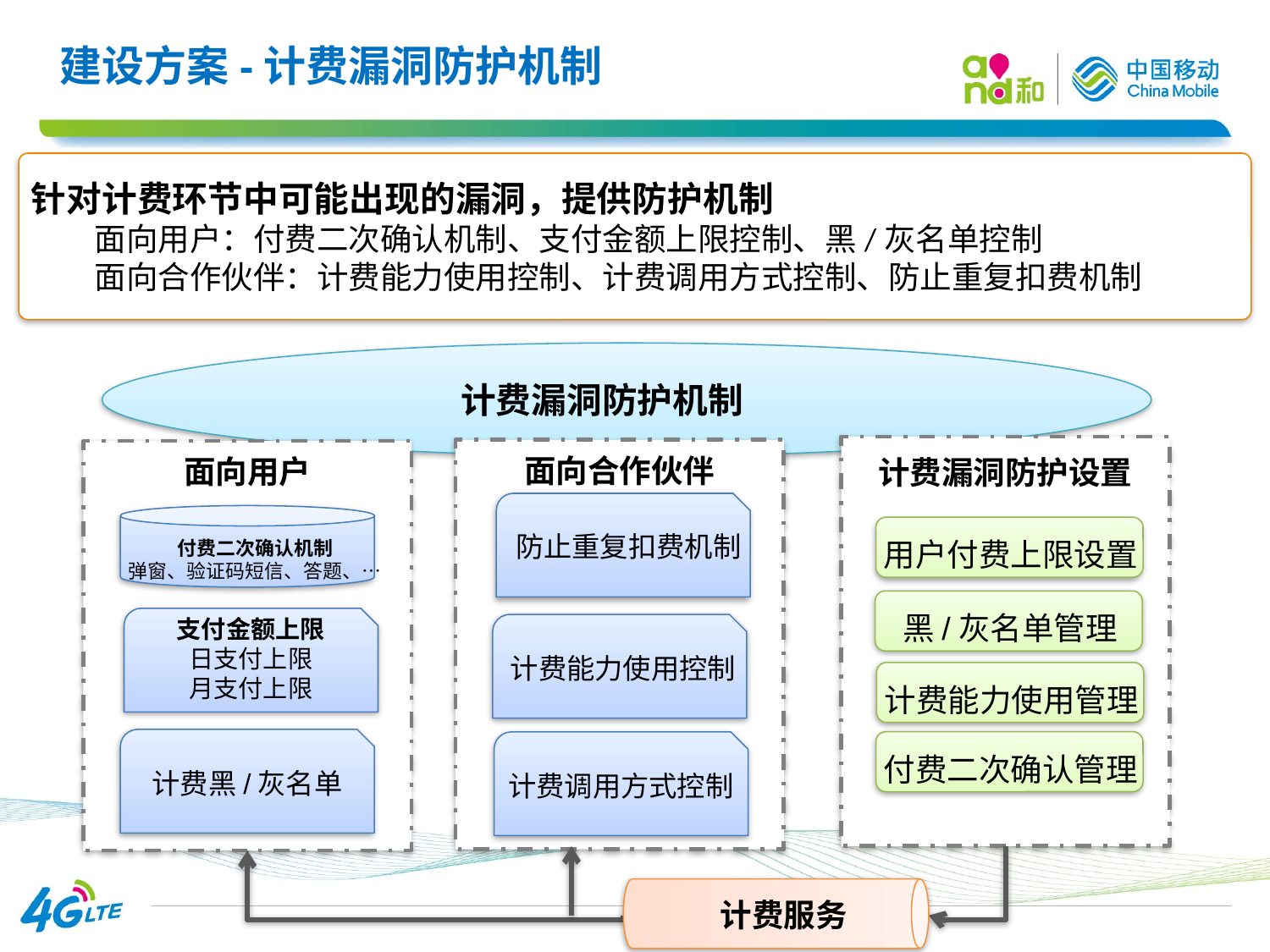

# 建设方案-计费漏洞防护机制

针对计费环节中可能出现的漏洞，提供防护机制
面向用户：付费二次确认机制、支付金额上限控制、黑/灰名单控制
面向合作伙伴：计费能力使用控制、计费调用方式控制、防止重复扣费机制

计费漏洞防护机制

面向合作伙伴
面向用户
计费漏洞防护设置

用户付费上限设置
防止重复扣费机制
付费二次确认机制
弹窗、验证码短信、答题、…

黑/灰名单管理
支付金额上限
日支付上限
月支付上限

计费能力使用控制

计费能力使用管理

付费二次确认管理

计费黑/灰名单

计费调用方式控制
计费服务
消息系统